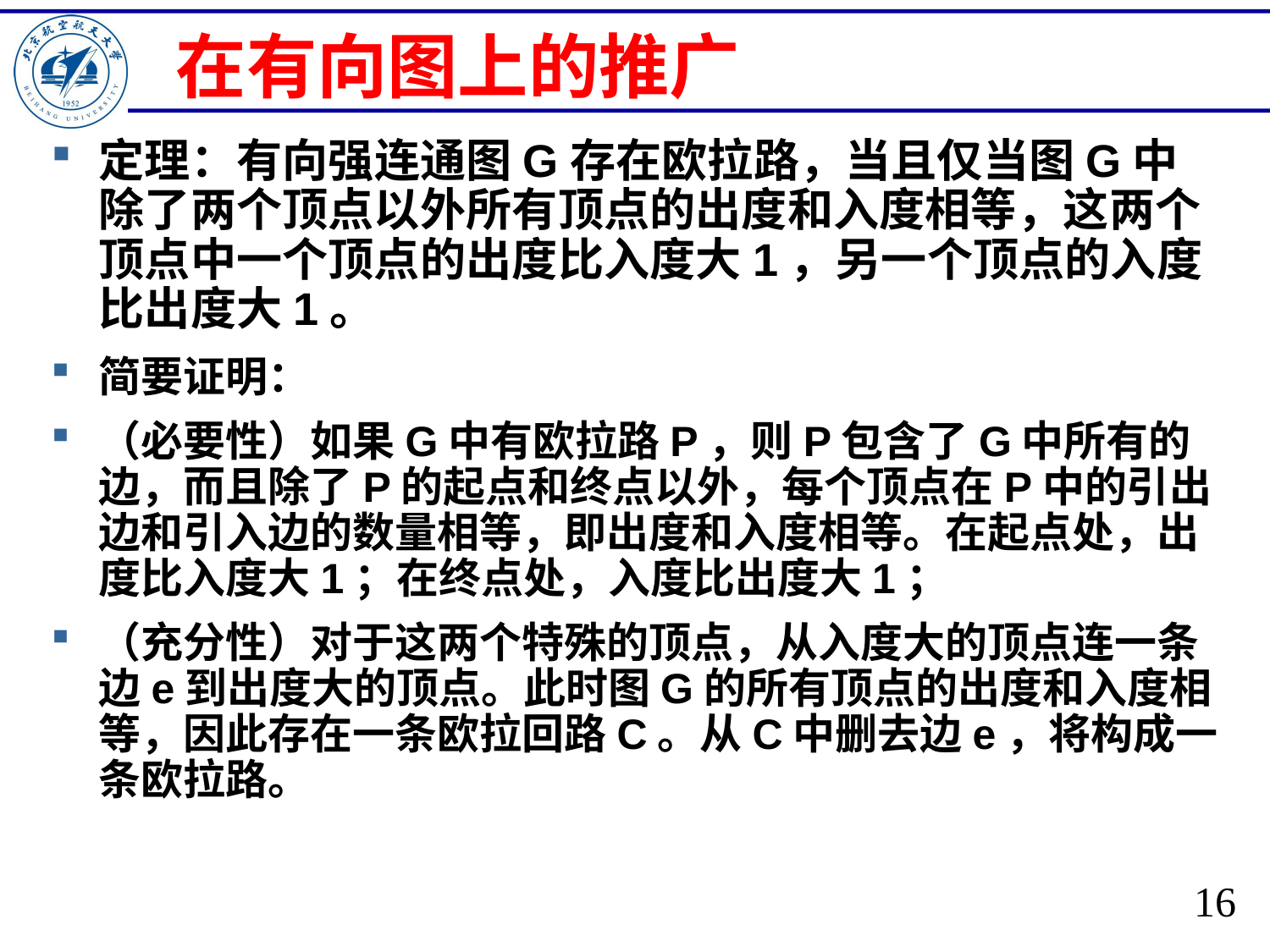

# 在有向图上的推广
定理：有向强连通图G存在欧拉路，当且仅当图G中除了两个顶点以外所有顶点的出度和入度相等，这两个顶点中一个顶点的出度比入度大1，另一个顶点的入度比出度大1。
简要证明：
（必要性）如果G中有欧拉路P，则P包含了G中所有的边，而且除了P的起点和终点以外，每个顶点在P中的引出边和引入边的数量相等，即出度和入度相等。在起点处，出度比入度大1；在终点处，入度比出度大1；
（充分性）对于这两个特殊的顶点，从入度大的顶点连一条边e到出度大的顶点。此时图G的所有顶点的出度和入度相等，因此存在一条欧拉回路C。从C中删去边e，将构成一条欧拉路。